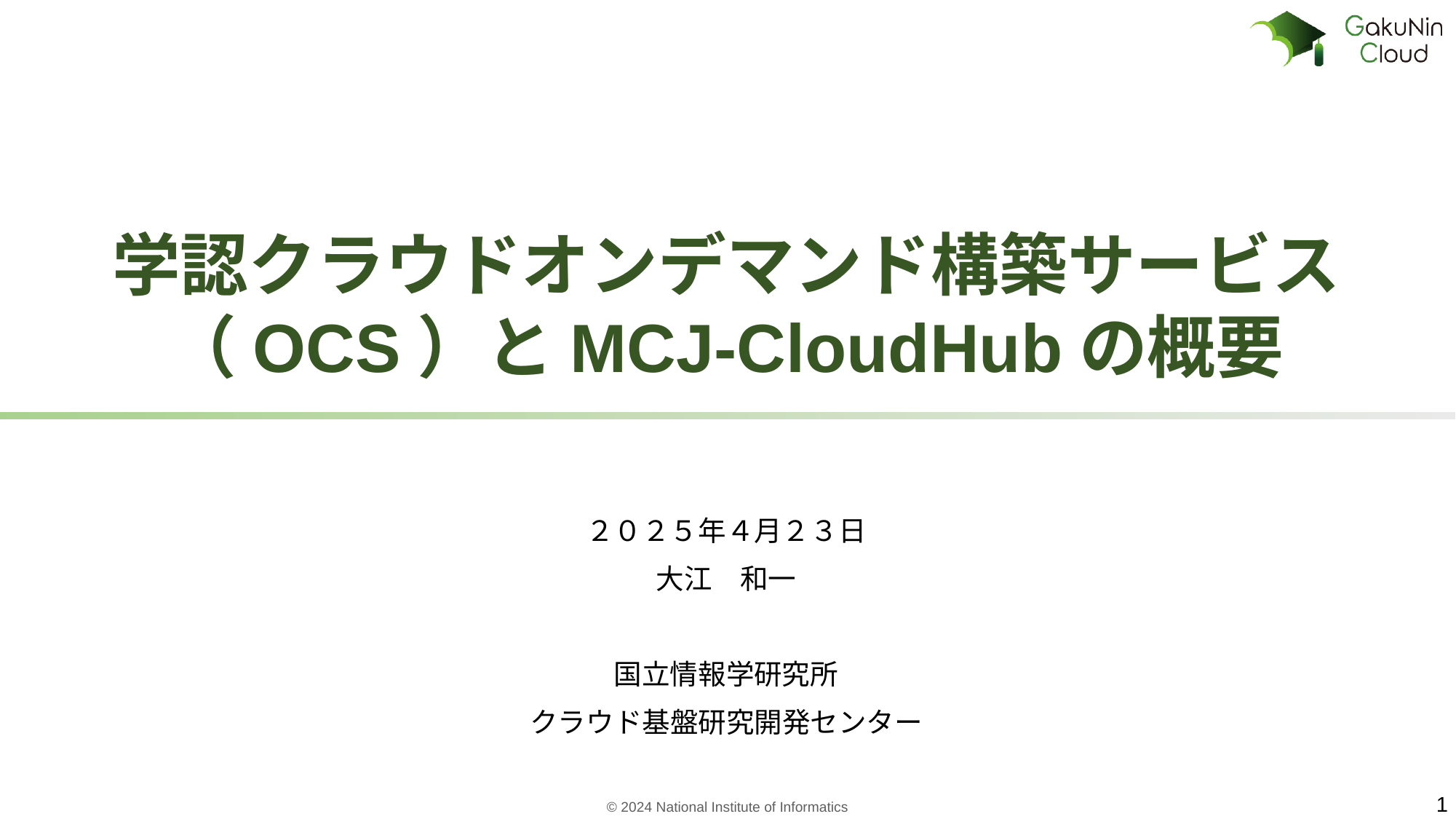

# 学認クラウドオンデマンド構築サービス（OCS）とMCJ-CloudHubの概要

２０２５年４月２３日
大江　和一

国立情報学研究所
クラウド基盤研究開発センター
1